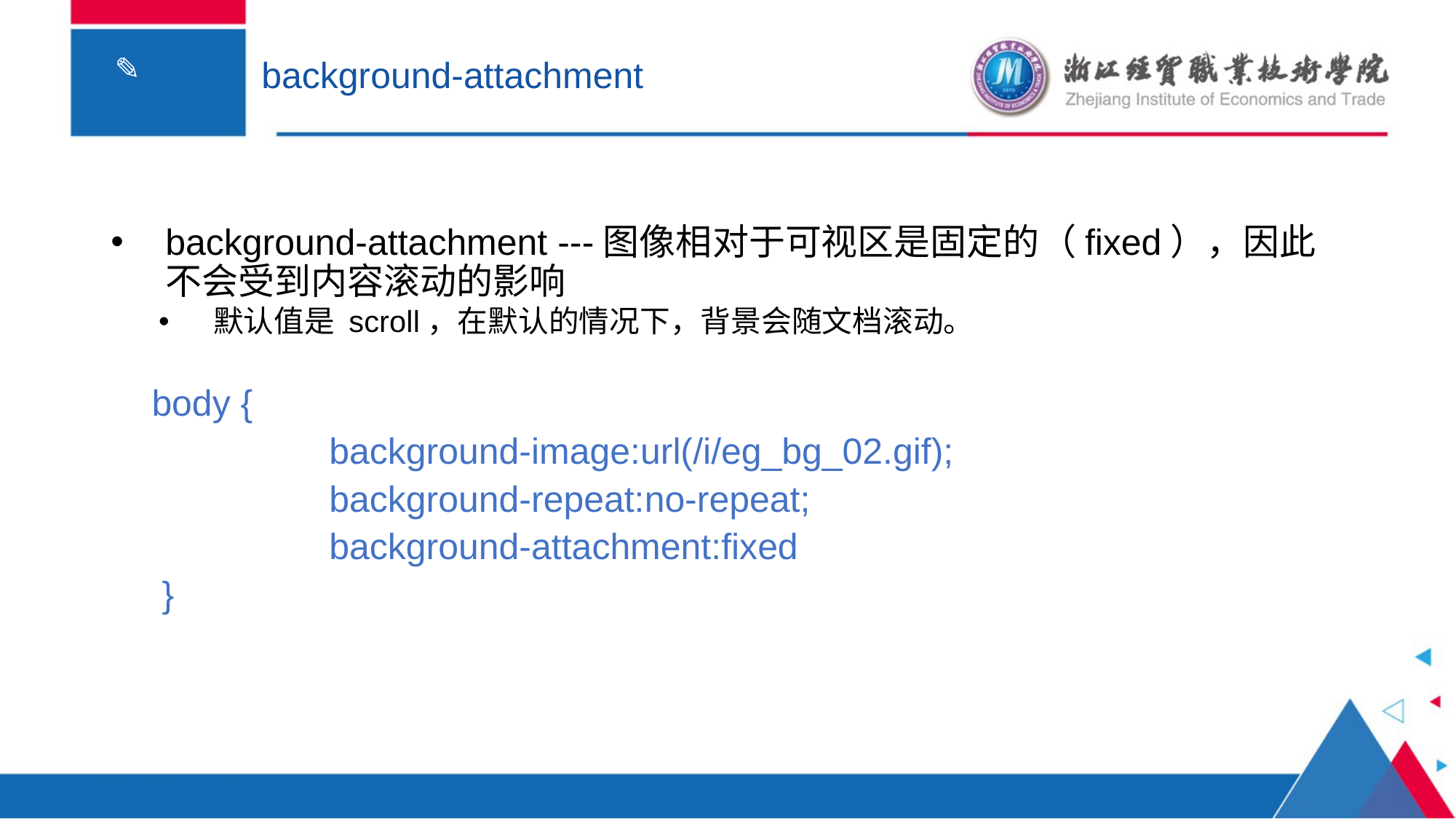

# background-attachment
background-attachment ---图像相对于可视区是固定的（fixed），因此不会受到内容滚动的影响
默认值是 scroll，在默认的情况下，背景会随文档滚动。

    body {
		background-image:url(/i/eg_bg_02.gif);
		background-repeat:no-repeat;
		background-attachment:fixed
     }